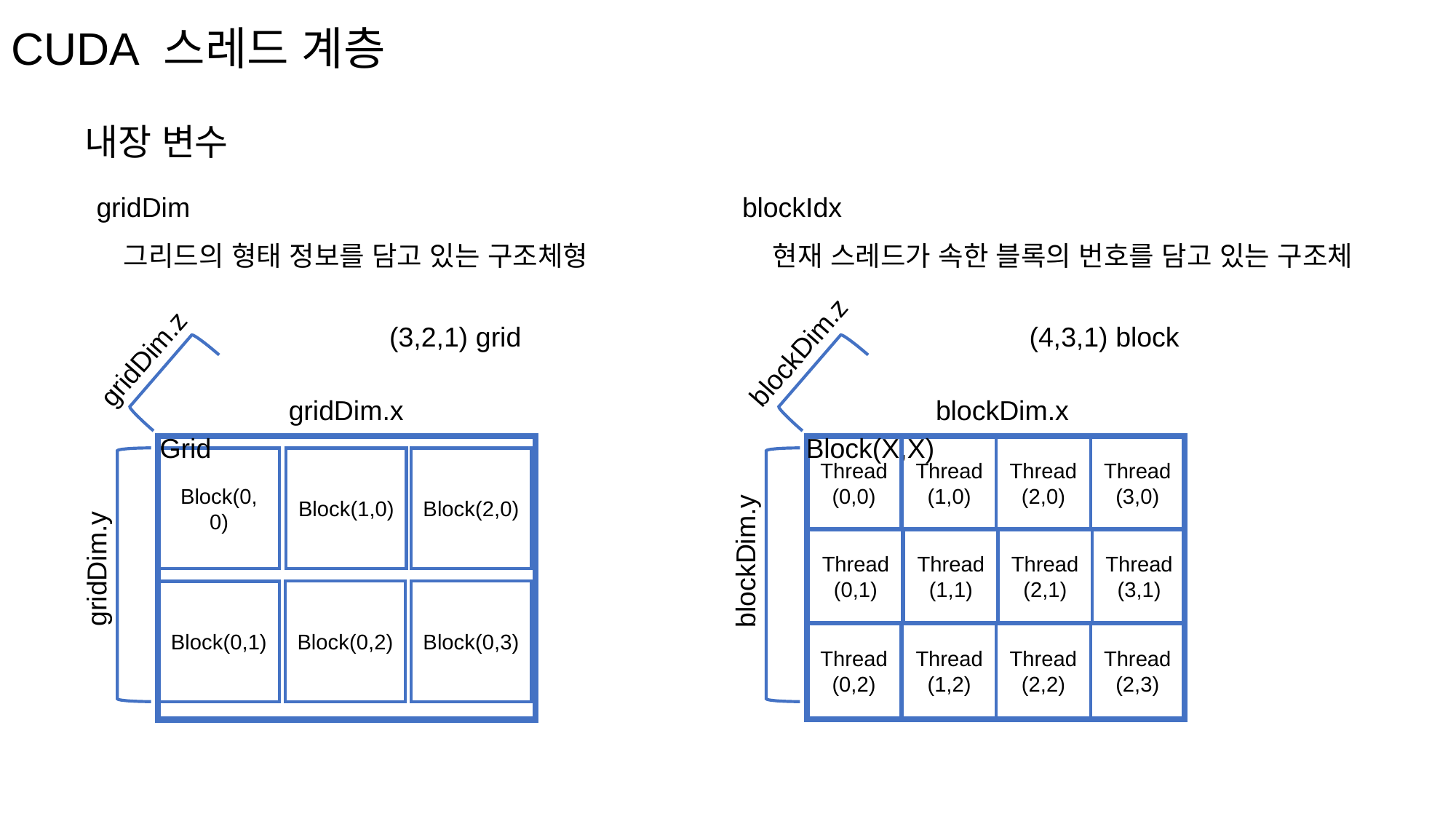

# CUDA 스레드 계층
내장 변수
gridDim
blockIdx
그리드의 형태 정보를 담고 있는 구조체형
현재 스레드가 속한 블록의 번호를 담고 있는 구조체
(3,2,1) grid
(4,3,1) block
blockDim.z

gridDim.z
gridDim.x
blockDim.x
Block(X,X)
Grid
Thread(0,0)
Thread(1,0)
Thread(2,0)
Thread(3,0)

Block(1,0)
Block(2,0)
Block(0, 0)
Thread(0,1)
Thread(1,1)
Thread(2,1)
Thread(3,1)
blockDim.y
gridDim.y
Block(0,2)
Block(0,3)
Block(0,1)
Thread(0,2)
Thread(1,2)
Thread(2,2)
Thread(2,3)